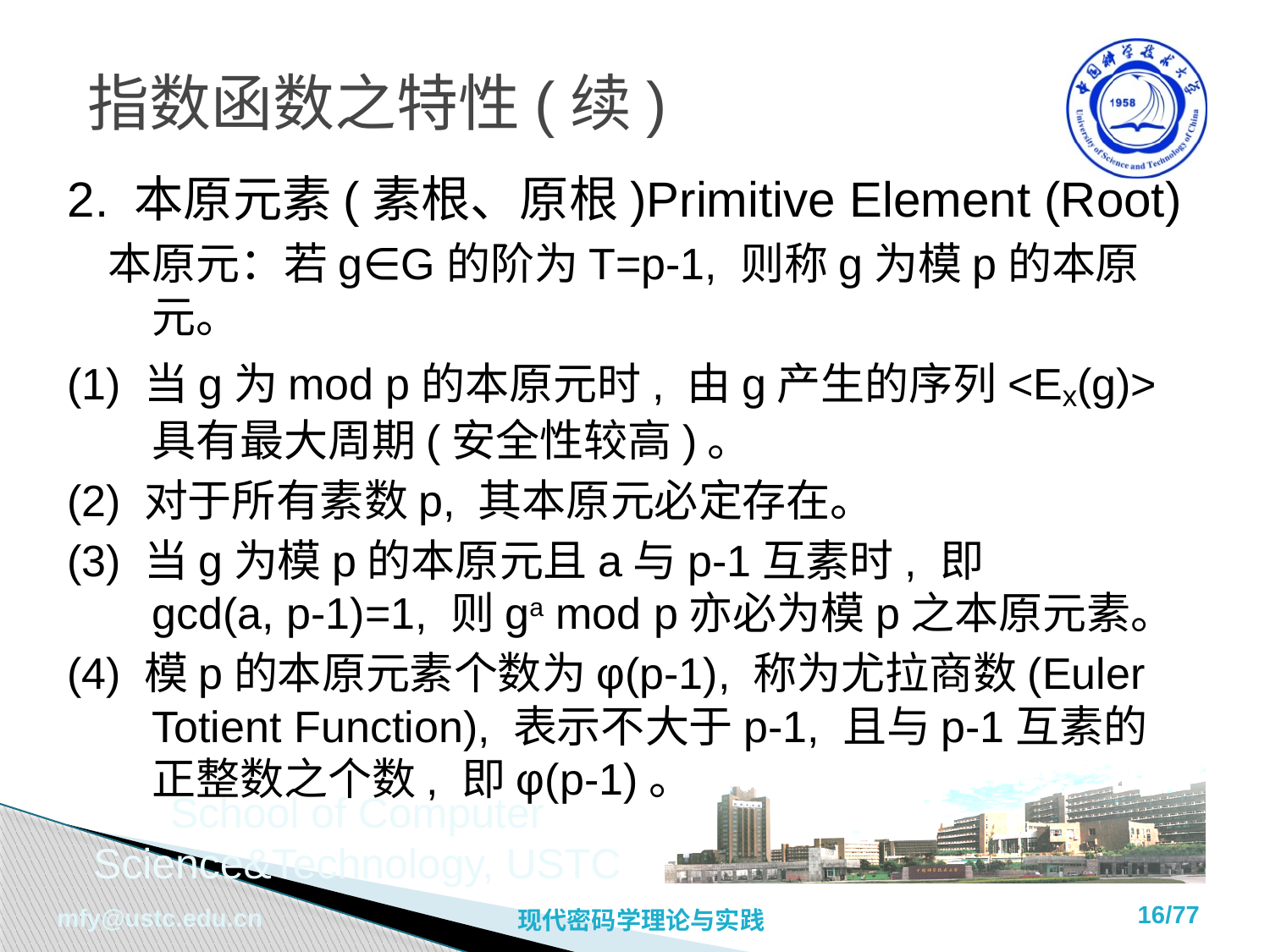

# 指数函数之特性(续)
2. 本原元素(素根、原根)Primitive Element (Root)
   本原元：若g∈G的阶为T=p-1, 则称g为模p的本原元。
(1) 当g为mod p的本原元时, 由g产生的序列<Ex(g)>具有最大周期(安全性较高)。
(2) 对于所有素数p, 其本原元必定存在。
(3) 当g为模p的本原元且a与p-1互素时, 即                 gcd(a, p-1)=1, 则ga mod p亦必为模p之本原元素。
(4) 模p的本原元素个数为φ(p-1), 称为尤拉商数(Euler Totient Function), 表示不大于p-1, 且与p-1互素的正整数之个数, 即φ(p-1)。